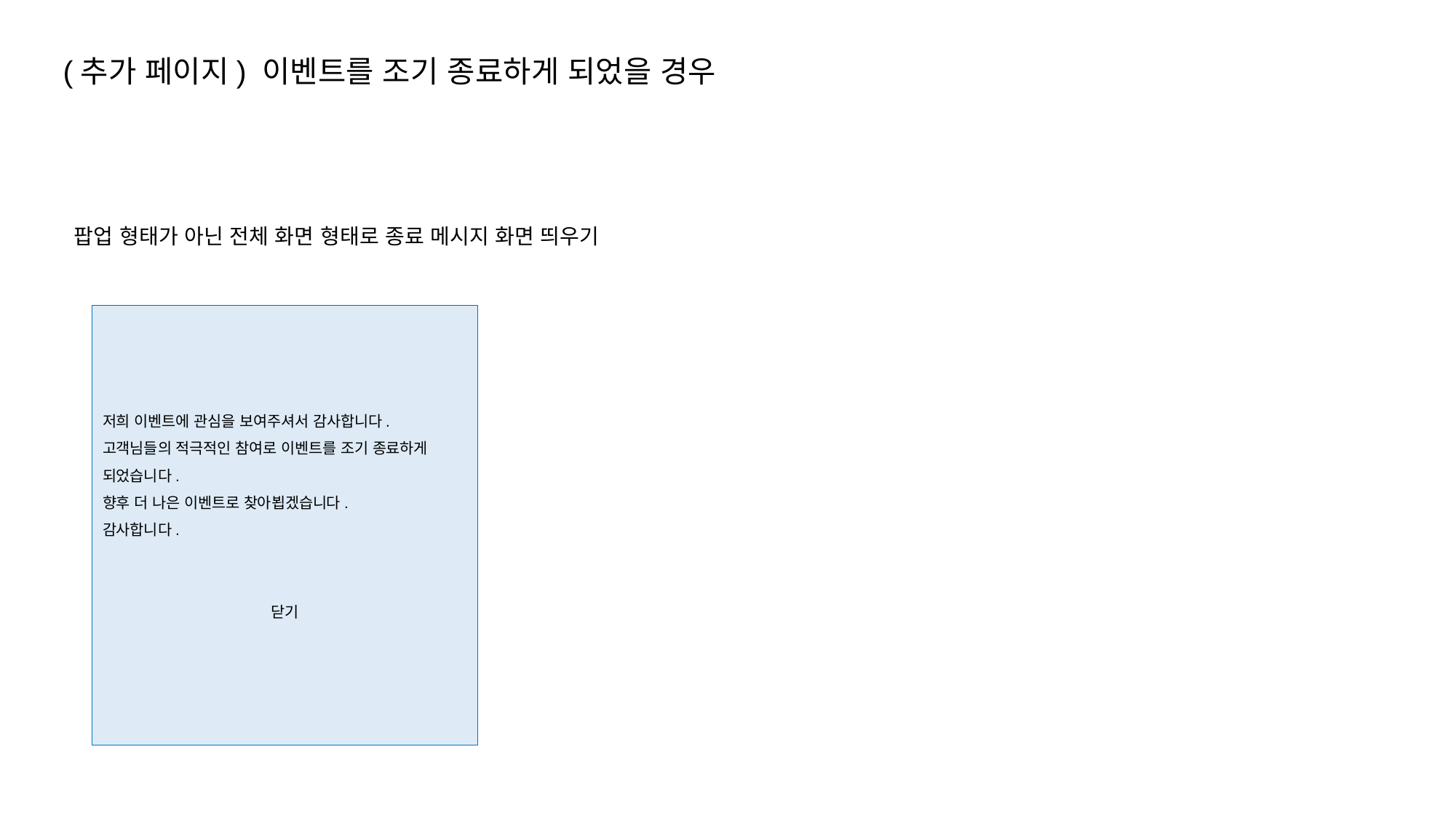

(추가 페이지) 이벤트를 조기 종료하게 되었을 경우
팝업 형태가 아닌 전체 화면 형태로 종료 메시지 화면 띄우기
저희 이벤트에 관심을 보여주셔서 감사합니다.
고객님들의 적극적인 참여로 이벤트를 조기 종료하게 되었습니다.
향후 더 나은 이벤트로 찾아뵙겠습니다.
감사합니다.

닫기